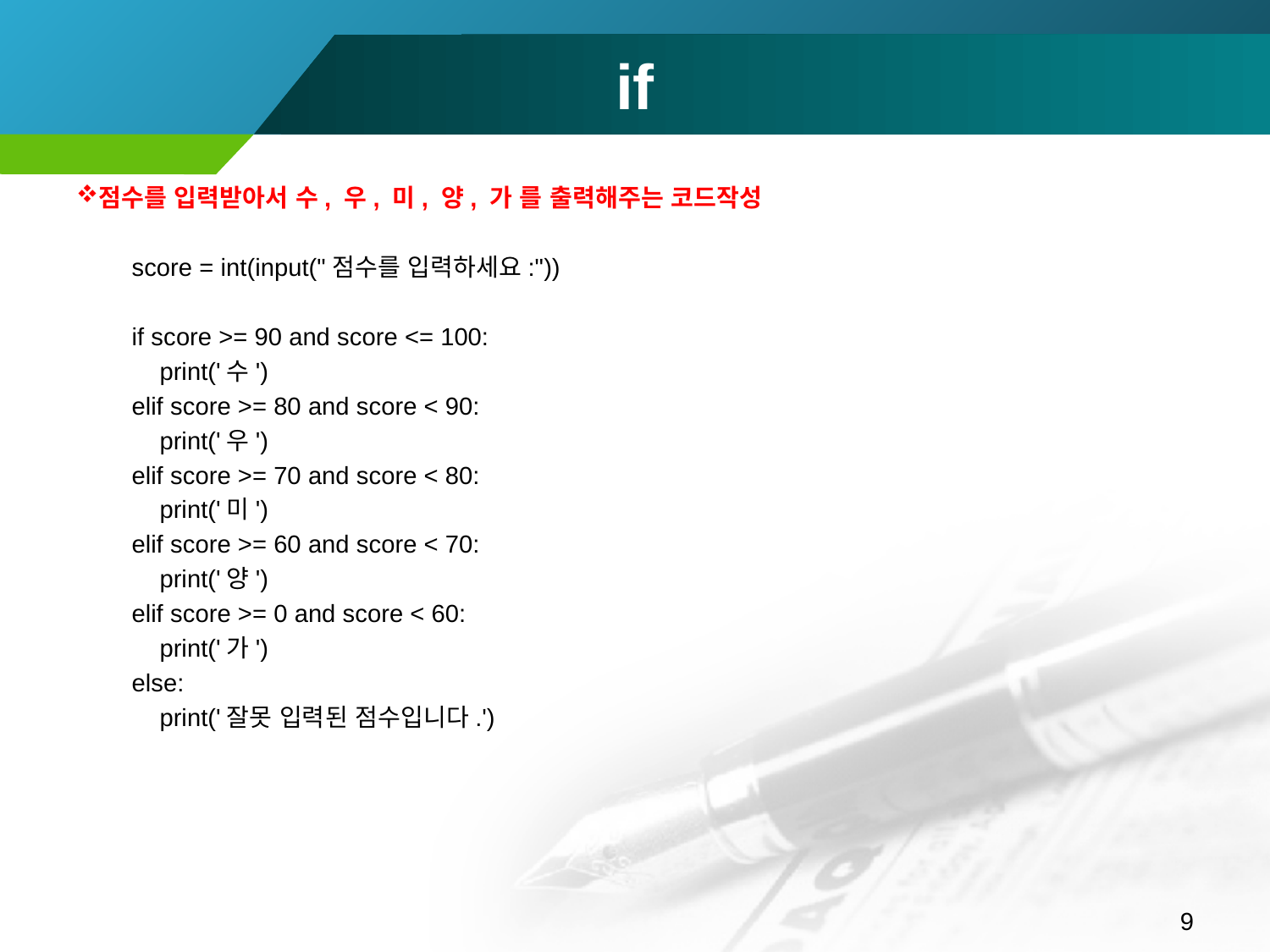

# if
점수를 입력받아서 수, 우, 미, 양, 가 를 출력해주는 코드작성

score = int(input("점수를 입력하세요:"))

if score >= 90 and score <= 100:
    print('수')
elif score >= 80 and score < 90:
    print('우')
elif score >= 70 and score < 80:
    print('미')
elif score >= 60 and score < 70:
    print('양')
elif score >= 0 and score < 60:
    print('가')
else:
    print('잘못 입력된 점수입니다.')
9